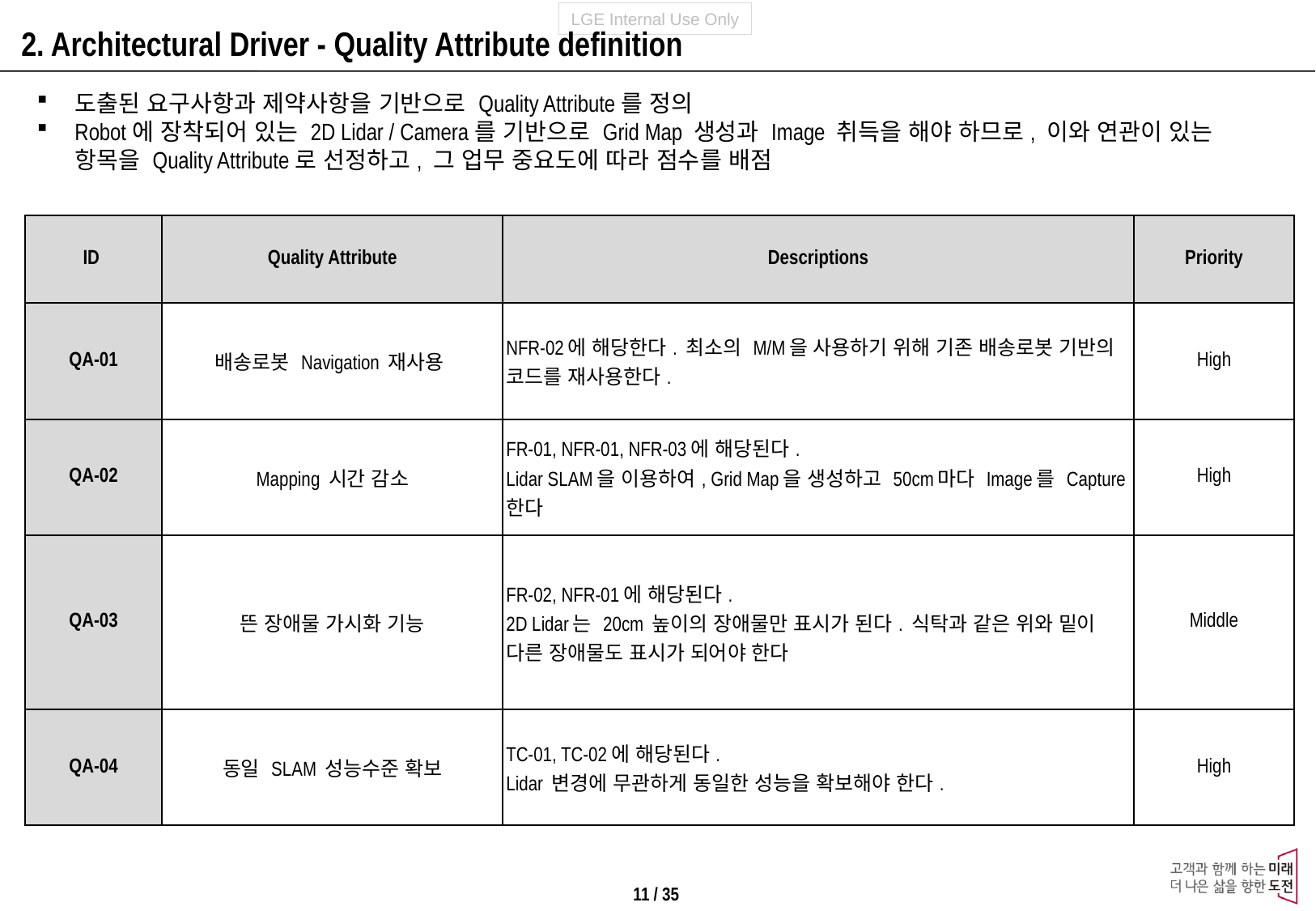

2. Architectural Driver - Quality Attribute definition
도출된 요구사항과 제약사항을 기반으로 Quality Attribute를 정의
Robot에 장착되어 있는 2D Lidar / Camera를 기반으로 Grid Map 생성과 Image 취득을 해야 하므로, 이와 연관이 있는 항목을 Quality Attribute로 선정하고, 그 업무 중요도에 따라 점수를 배점
| ID | Quality Attribute | Descriptions | Priority |
| --- | --- | --- | --- |
| QA-01 | 배송로봇 Navigation 재사용 | NFR-02에 해당한다. 최소의 M/M을 사용하기 위해 기존 배송로봇 기반의 코드를 재사용한다. | High |
| QA-02 | Mapping 시간 감소 | FR-01, NFR-01, NFR-03에 해당된다. Lidar SLAM을 이용하여, Grid Map을 생성하고 50cm마다 Image를 Capture한다 | High |
| QA-03 | 뜬 장애물 가시화 기능 | FR-02, NFR-01에 해당된다. 2D Lidar는 20cm 높이의 장애물만 표시가 된다. 식탁과 같은 위와 밑이 다른 장애물도 표시가 되어야 한다 | Middle |
| QA-04 | 동일 SLAM 성능수준 확보 | TC-01, TC-02에 해당된다. Lidar 변경에 무관하게 동일한 성능을 확보해야 한다. | High |